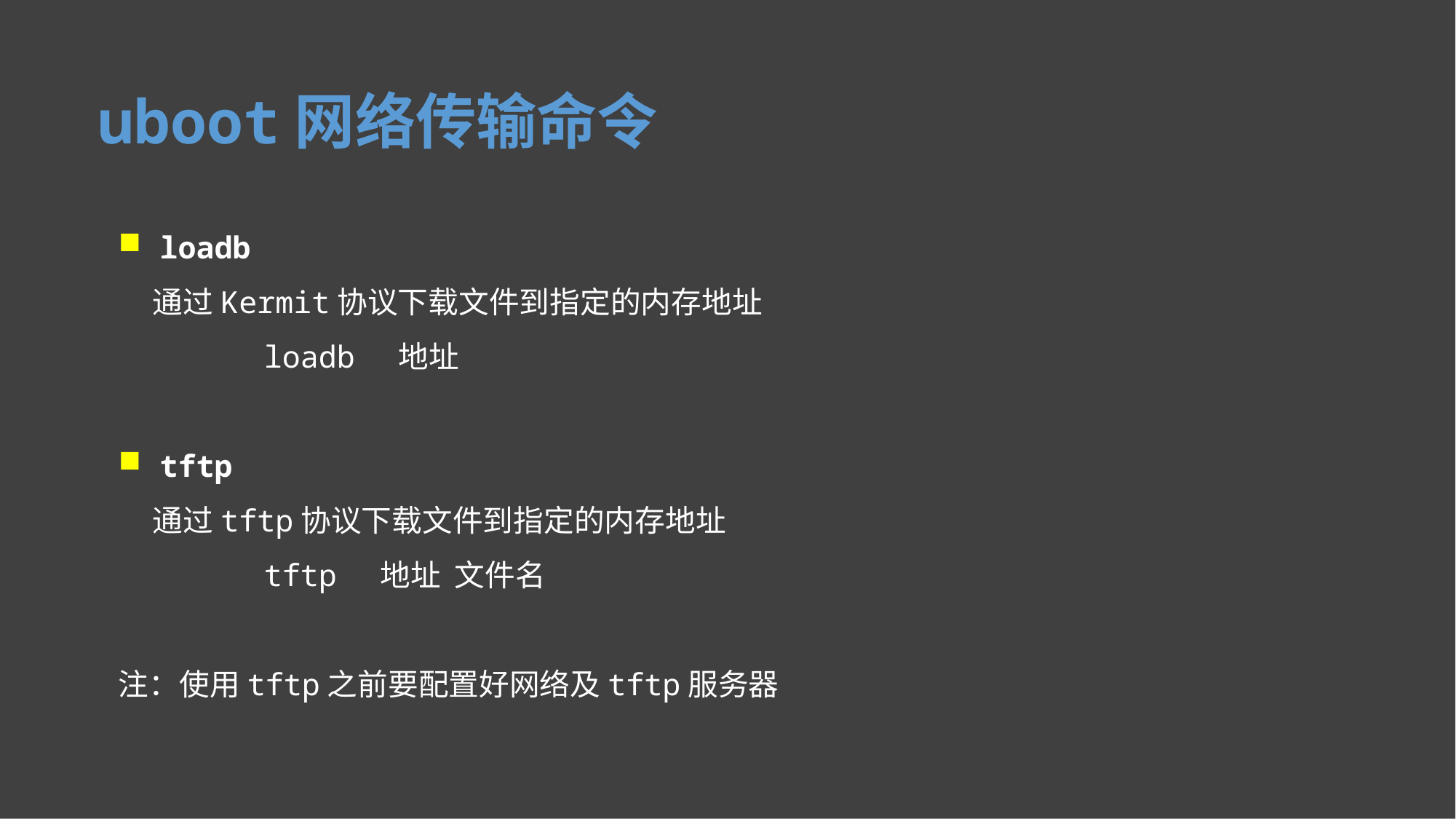

uboot网络传输命令
 loadb
    通过Kermit协议下载文件到指定的内存地址
        loadb  地址

 tftp
    通过tftp协议下载文件到指定的内存地址
        tftp  地址  文件名

注：使用tftp之前要配置好网络及tftp服务器